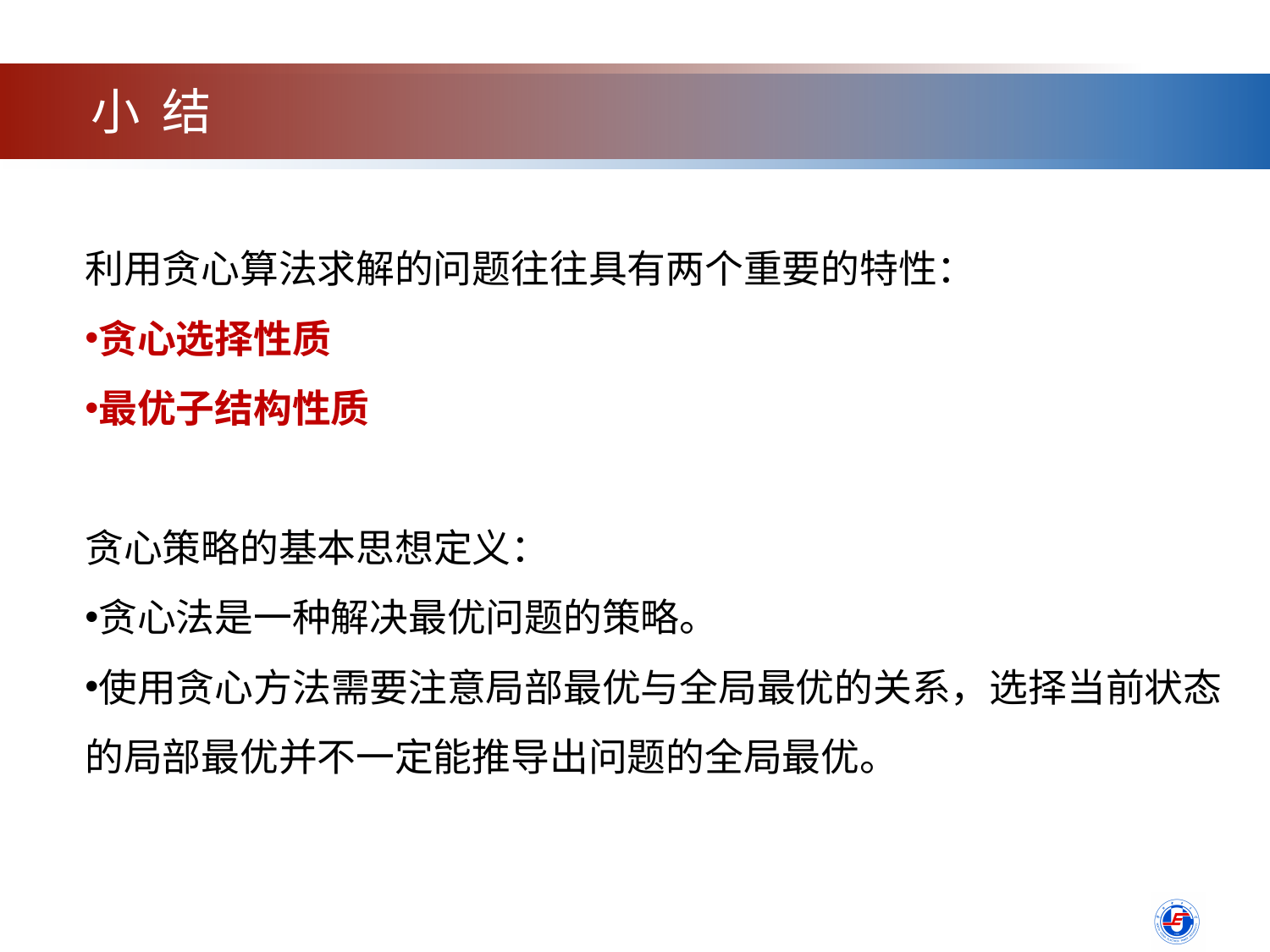

小  结

利用贪心算法求解的问题往往具有两个重要的特性：
贪心选择性质
最优子结构性质

贪心策略的基本思想定义：
贪心法是一种解决最优问题的策略。
使用贪心方法需要注意局部最优与全局最优的关系，选择当前状态的局部最优并不一定能推导出问题的全局最优。